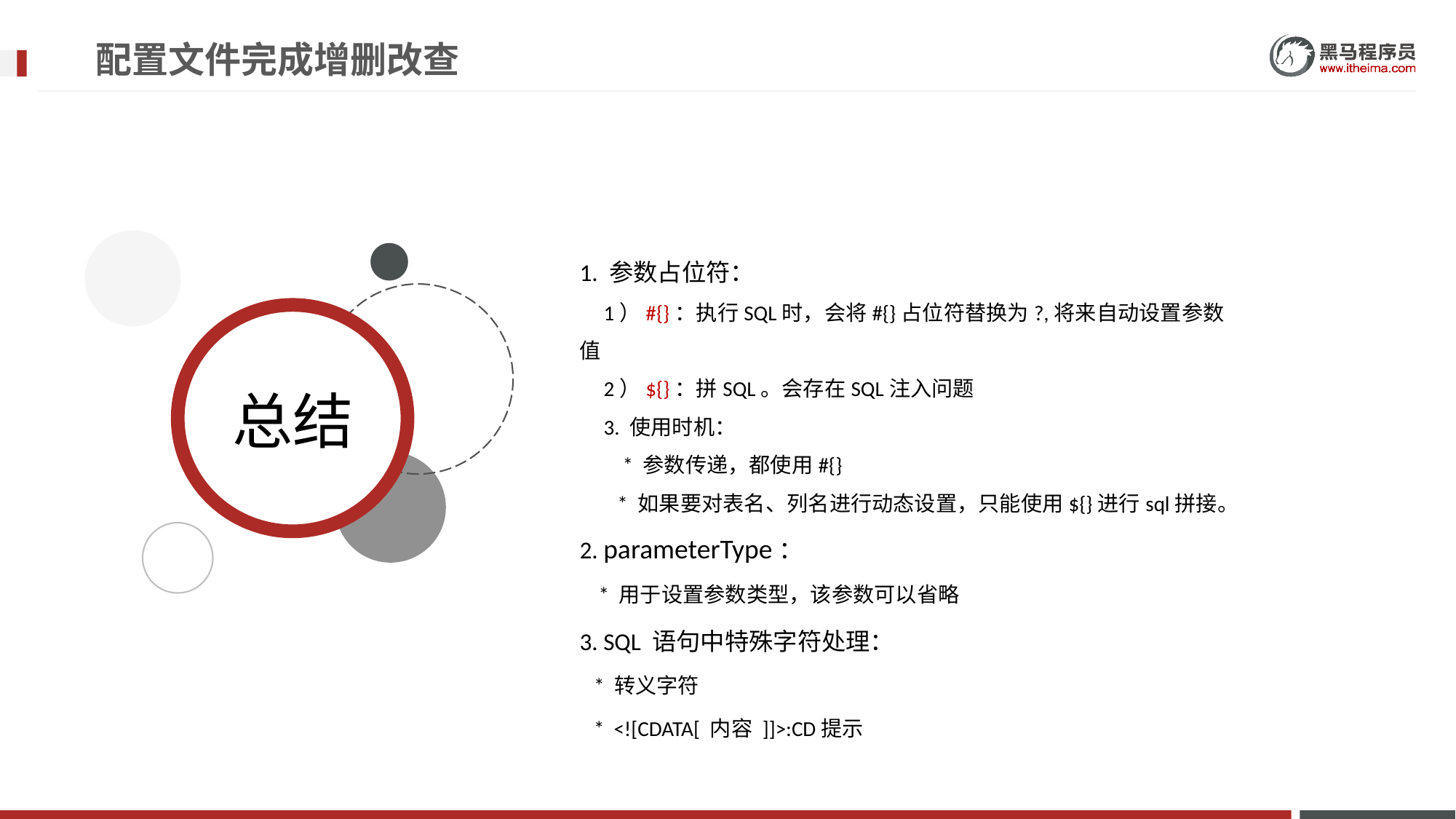

# 配置文件完成增删改查

1. 参数占位符：
    1）#{}：执行SQL时，会将#{}占位符替换为?,将来自动设置参数值
    2）${}：拼SQL。会存在SQL注入问题
    3. 使用时机：
        * 参数传递，都使用#{}
        * 如果要对表名、列名进行动态设置，只能使用${}进行sql拼接。
2. parameterType：
    * 用于设置参数类型，该参数可以省略
3. SQL 语句中特殊字符处理：
   * 转义字符
   *  <![CDATA[ 内容 ]]>:CD提示